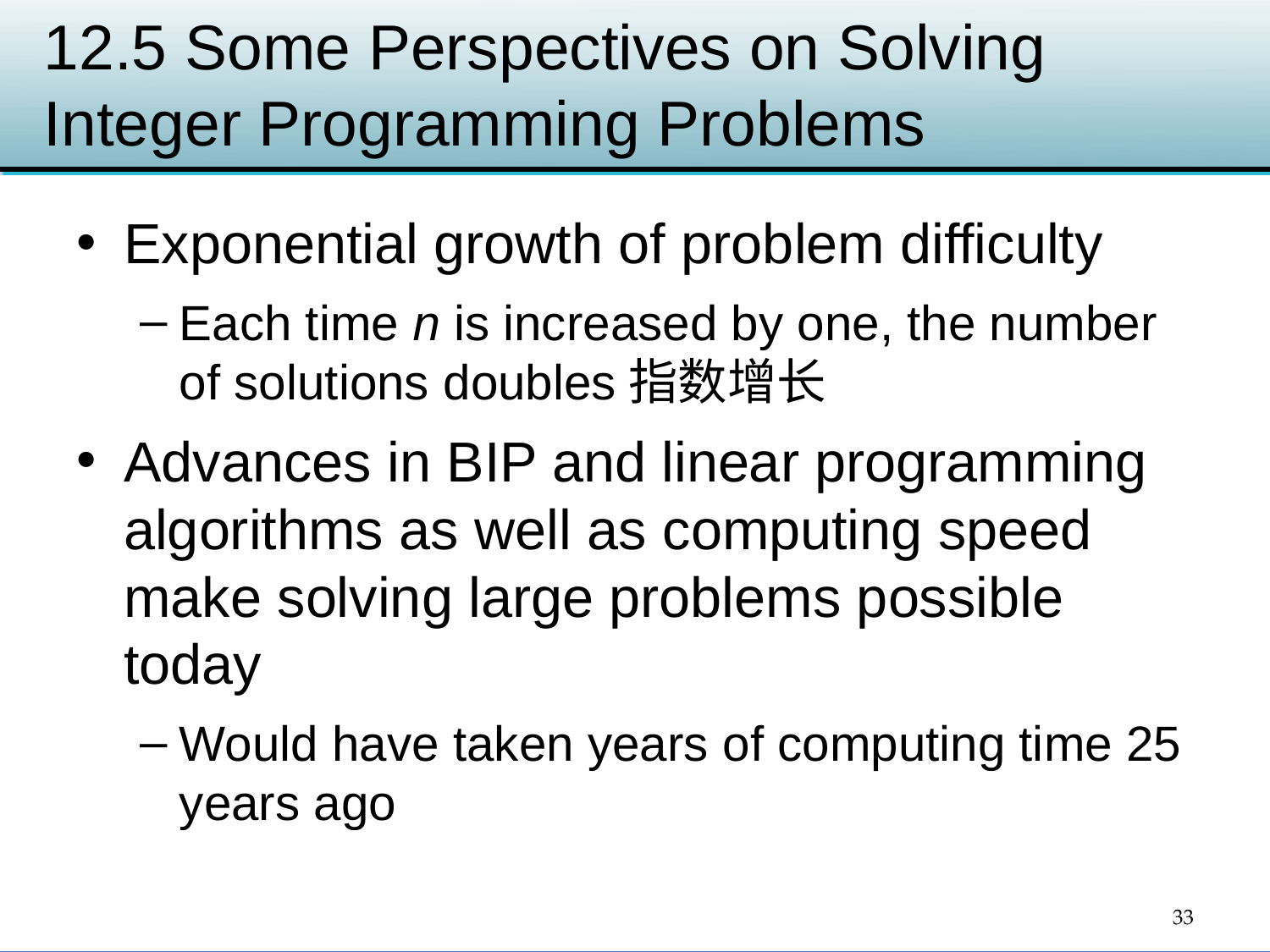

# 12.5 Some Perspectives on Solving Integer Programming Problems
Exponential growth of problem difficulty
Each time n is increased by one, the number of solutions doubles指数增长
Advances in BIP and linear programming algorithms as well as computing speed make solving large problems possible today
Would have taken years of computing time 25 years ago
33